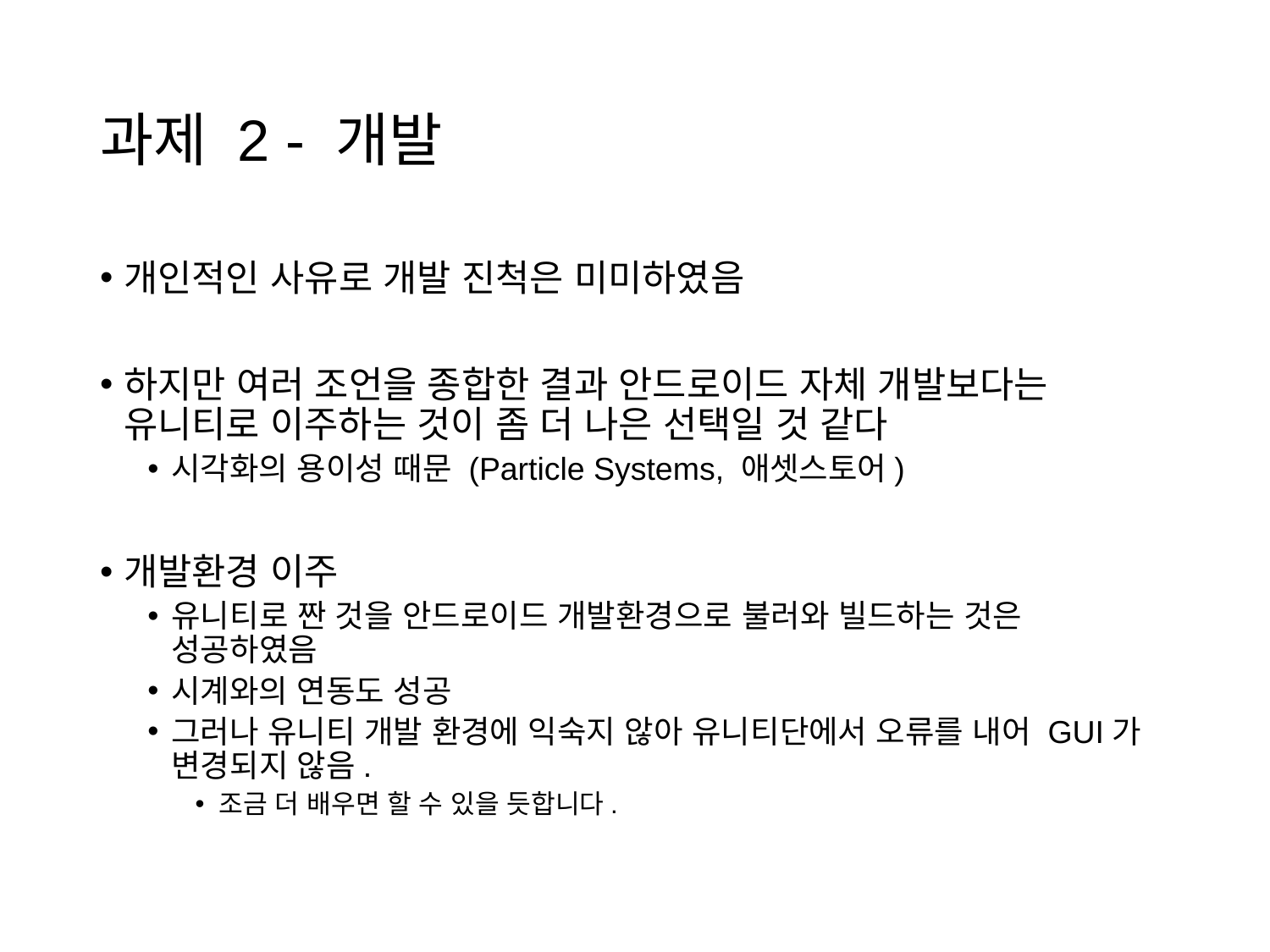

# 과제 2 - 개발
개인적인 사유로 개발 진척은 미미하였음

하지만 여러 조언을 종합한 결과 안드로이드 자체 개발보다는 유니티로 이주하는 것이 좀 더 나은 선택일 것 같다
시각화의 용이성 때문 (Particle Systems, 애셋스토어)

개발환경 이주
유니티로 짠 것을 안드로이드 개발환경으로 불러와 빌드하는 것은 성공하였음
시계와의 연동도 성공
그러나 유니티 개발 환경에 익숙지 않아 유니티단에서 오류를 내어 GUI가 변경되지 않음.
조금 더 배우면 할 수 있을 듯합니다.